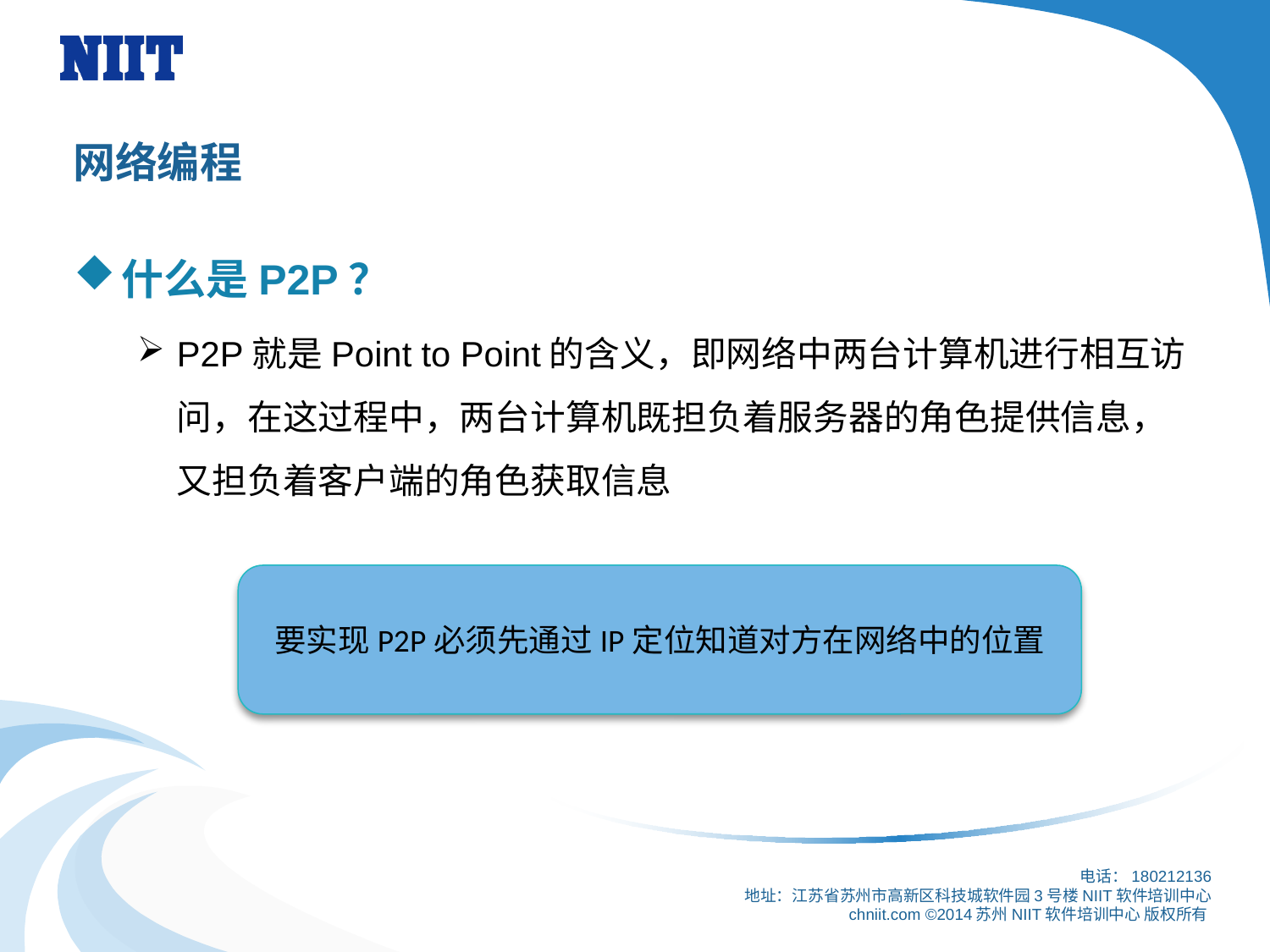

# 网络编程
什么是P2P？
P2P就是Point to Point的含义，即网络中两台计算机进行相互访问，在这过程中，两台计算机既担负着服务器的角色提供信息，又担负着客户端的角色获取信息

要实现P2P必须先通过IP定位知道对方在网络中的位置